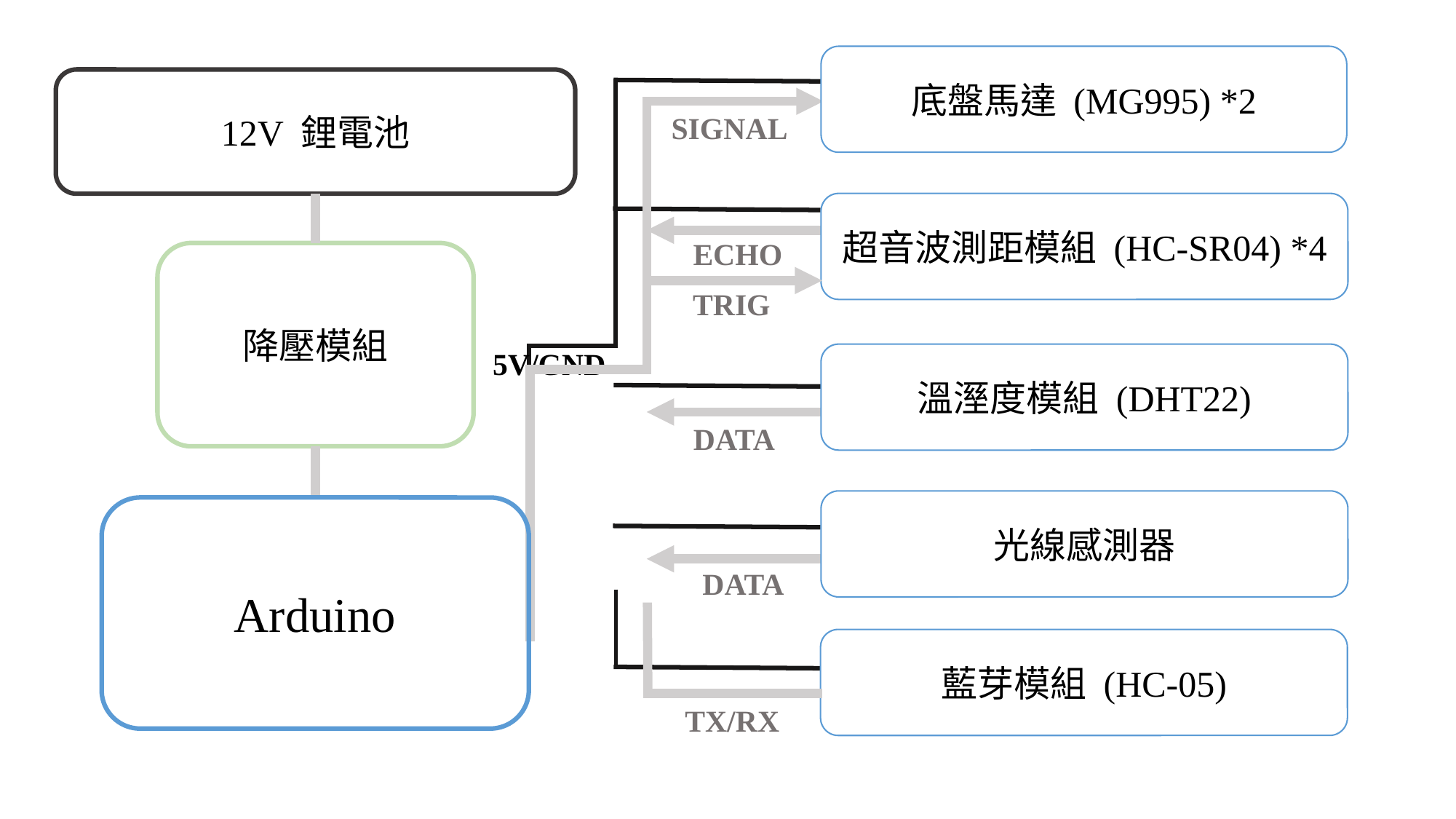

底盤馬達 (MG995) *2
SIGNAL
12V 鋰電池
5V/GND
藍芽模組 (HC-05)
DATA
溫溼度模組 (DHT22)
超音波測距模組 (HC-SR04) *4
ECHO
TRIG
降壓模組
光線感測器
DATA
Arduino
TX/RX